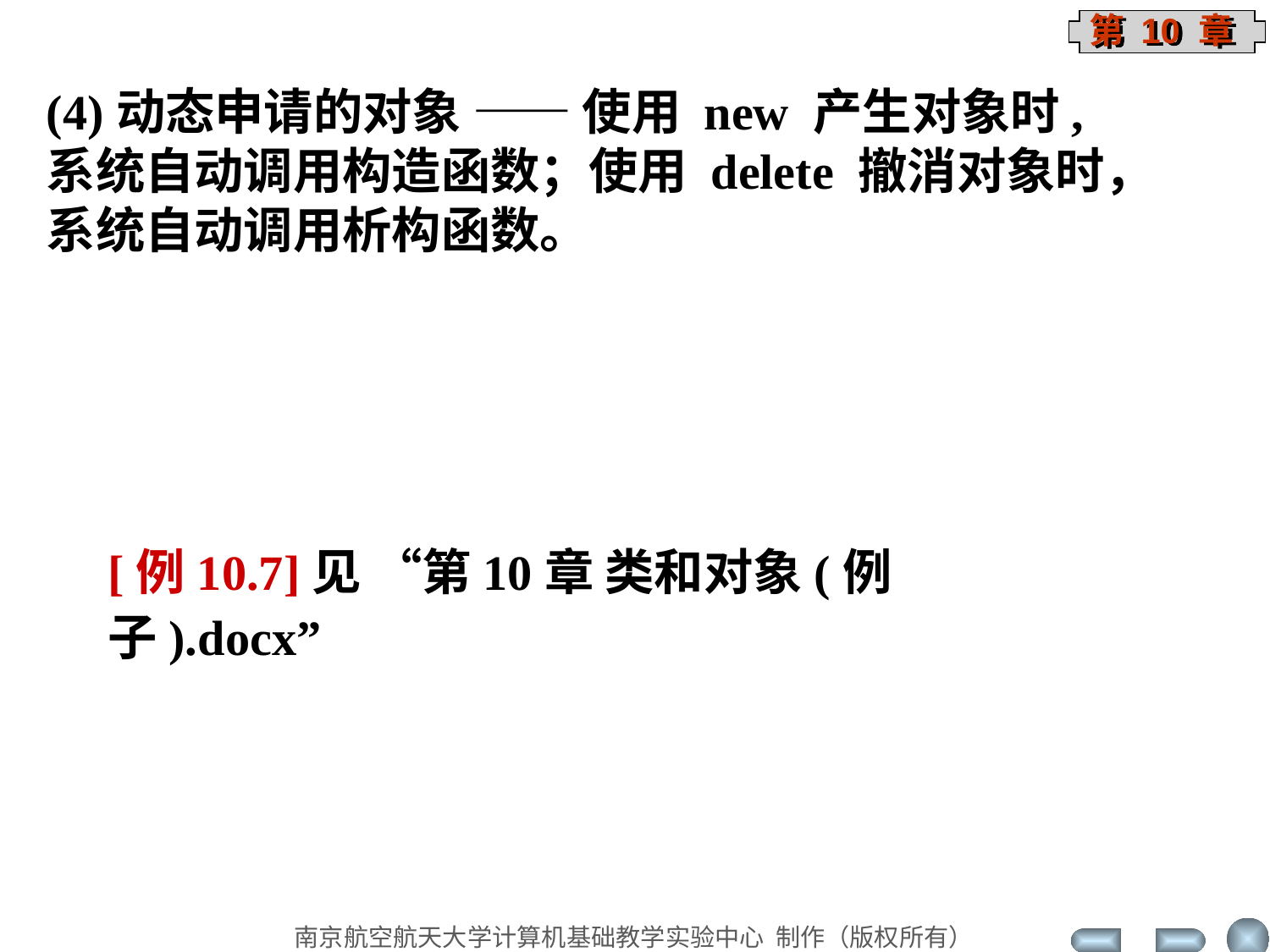

(4)动态申请的对象 —— 使用 new 产生对象时,
系统自动调用构造函数；使用 delete 撤消对象时，
系统自动调用析构函数。
[例10.7]见 “第10章 类和对象(例子).docx”